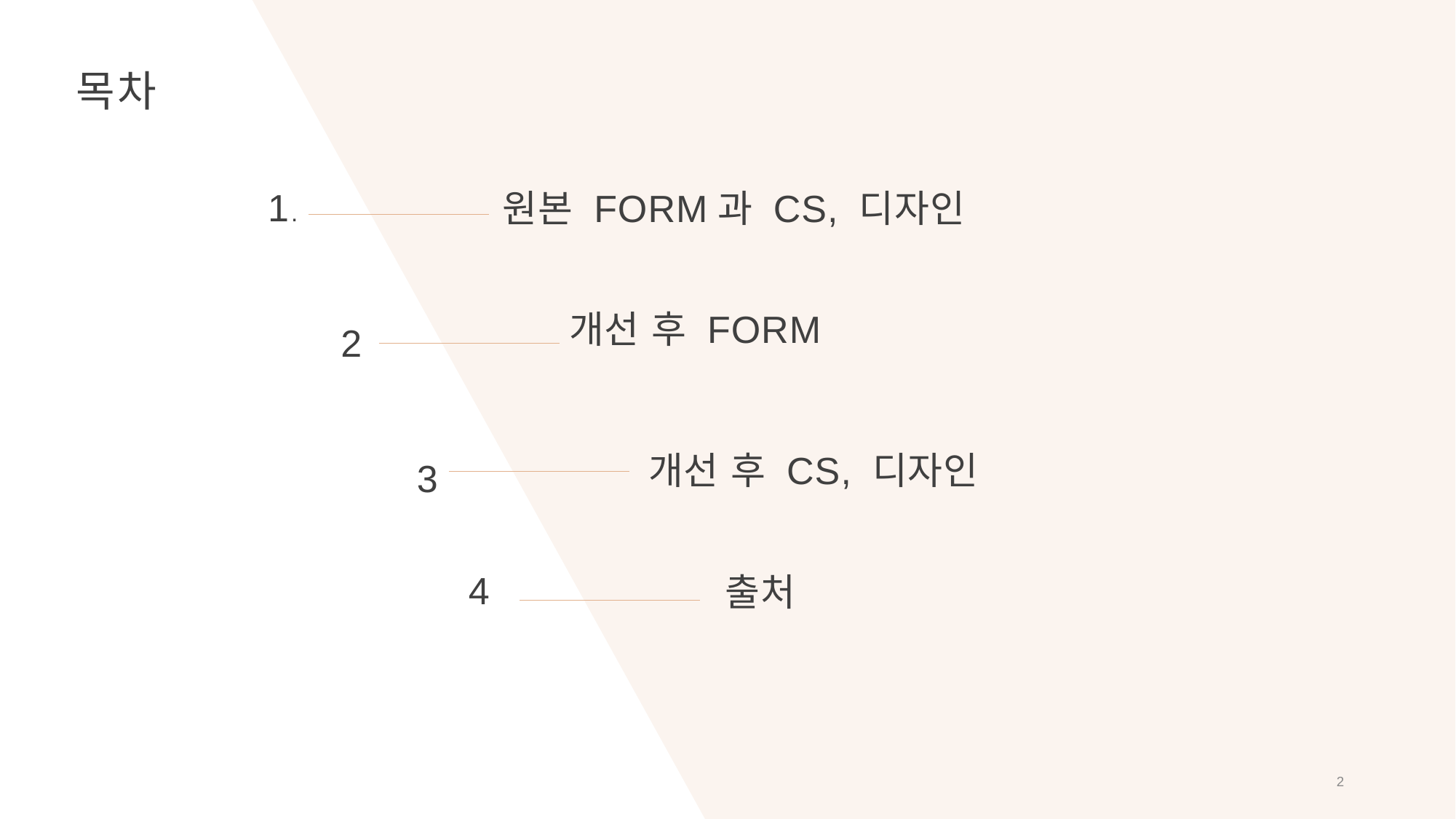

# 목차
1.
원본 FORM과 CS, 디자인
개선 후 FORM
2
개선 후 CS, 디자인
3
4
출처
2